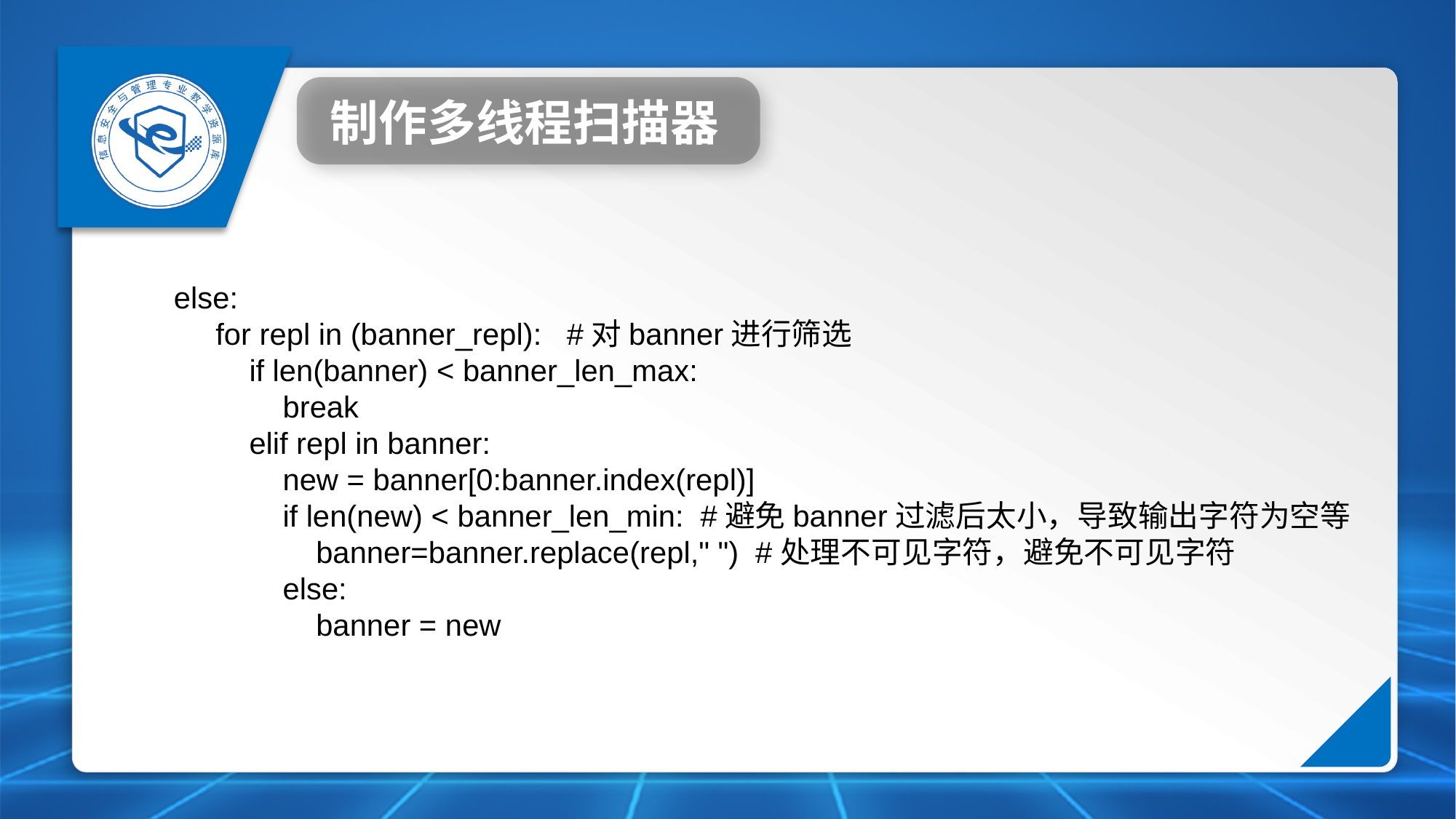

制作多线程扫描器
           else:
                for repl in (banner_repl):   #对banner进行筛选
                    if len(banner) < banner_len_max:
                        break
                    elif repl in banner:
                        new = banner[0:banner.index(repl)]
                        if len(new) < banner_len_min:  #避免banner过滤后太小，导致输出字符为空等
                            banner=banner.replace(repl," ")  #处理不可见字符，避免不可见字符
                        else:
                            banner = new